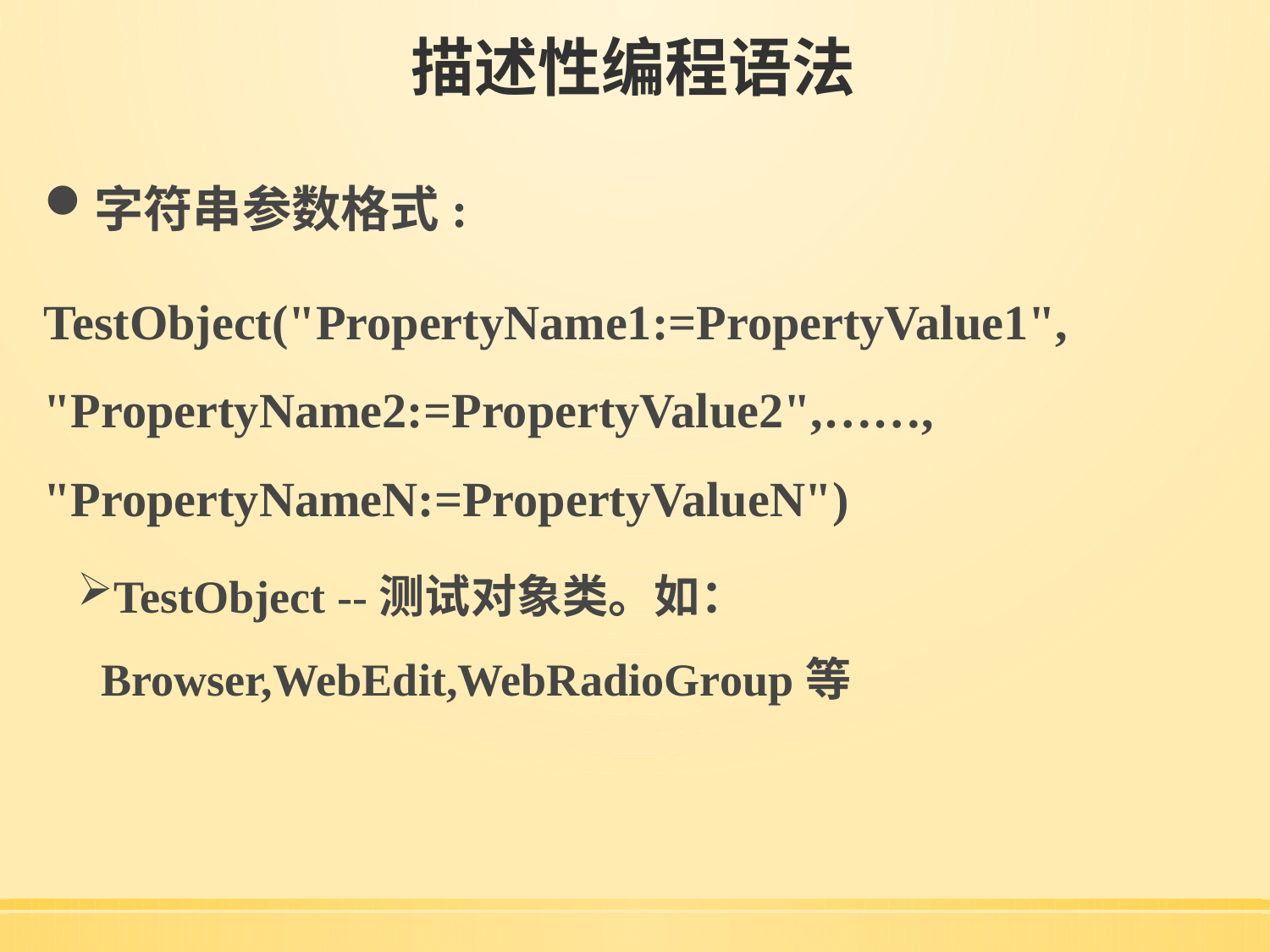

# 描述性编程语法
字符串参数格式:
TestObject("PropertyName1:=PropertyValue1", "PropertyName2:=PropertyValue2",……, "PropertyNameN:=PropertyValueN")
TestObject --测试对象类。如：Browser,WebEdit,WebRadioGroup等